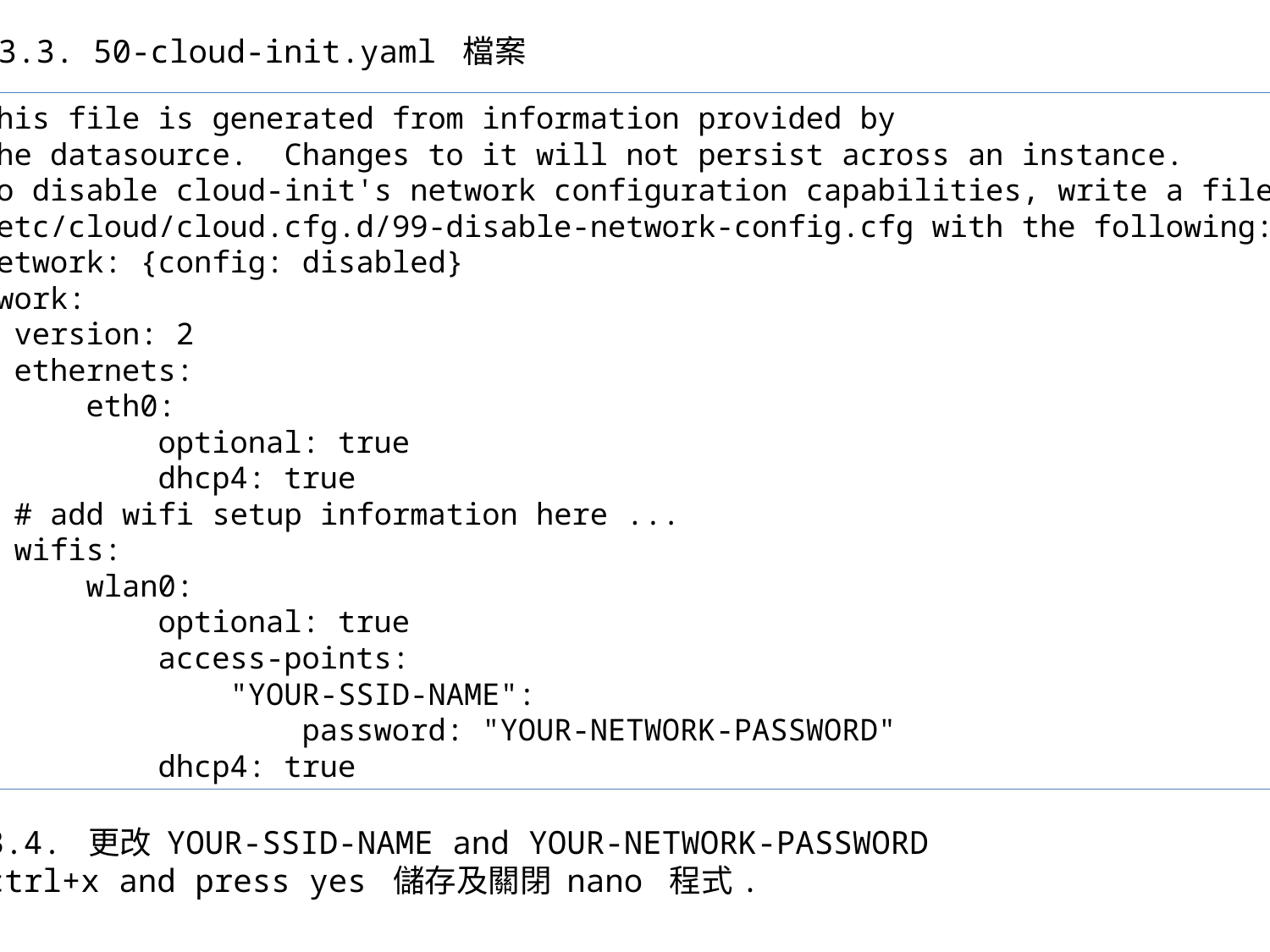

3.3. 50-cloud-init.yaml 檔案
# This file is generated from information provided by
# the datasource.  Changes to it will not persist across an instance.
# To disable cloud-init's network configuration capabilities, write a file
# /etc/cloud/cloud.cfg.d/99-disable-network-config.cfg with the following:
# network: {config: disabled}
network:
    version: 2
    ethernets:
        eth0:
            optional: true
            dhcp4: true
    # add wifi setup information here ...
    wifis:
        wlan0:
            optional: true
            access-points:
                "YOUR-SSID-NAME":
                    password: "YOUR-NETWORK-PASSWORD"
            dhcp4: true
3.4. 更改 YOUR-SSID-NAME and YOUR-NETWORK-PASSWORD
ctrl+x and press yes 儲存及關閉 nano 程式.